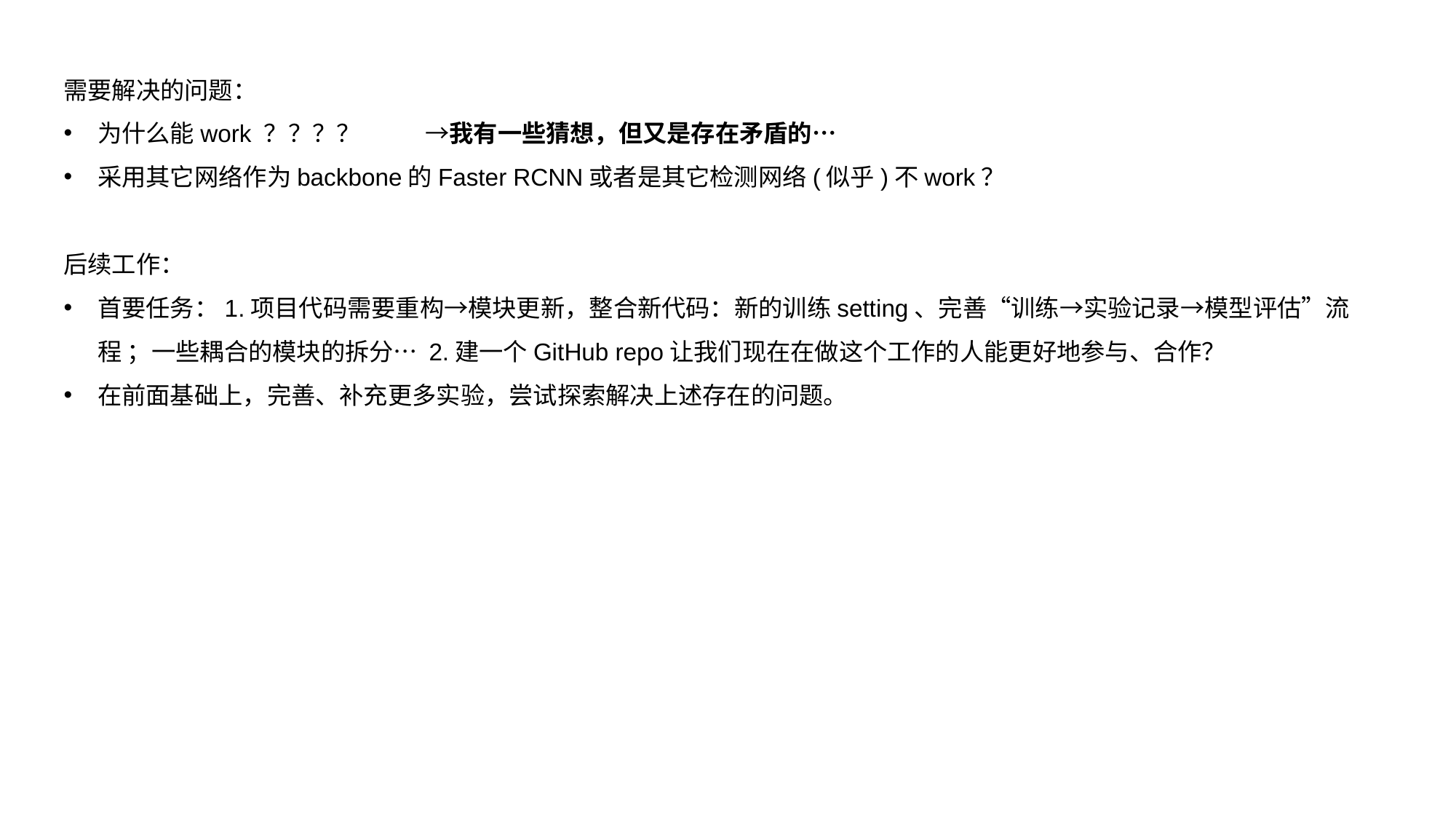

需要解决的问题：
为什么能work ？？？？	→我有一些猜想，但又是存在矛盾的…
采用其它网络作为backbone的Faster RCNN或者是其它检测网络(似乎)不work？

后续工作：
首要任务：1.项目代码需要重构→模块更新，整合新代码：新的训练setting、完善“训练→实验记录→模型评估”流程 ；一些耦合的模块的拆分… 2.建一个GitHub repo让我们现在在做这个工作的人能更好地参与、合作？
在前面基础上，完善、补充更多实验，尝试探索解决上述存在的问题。